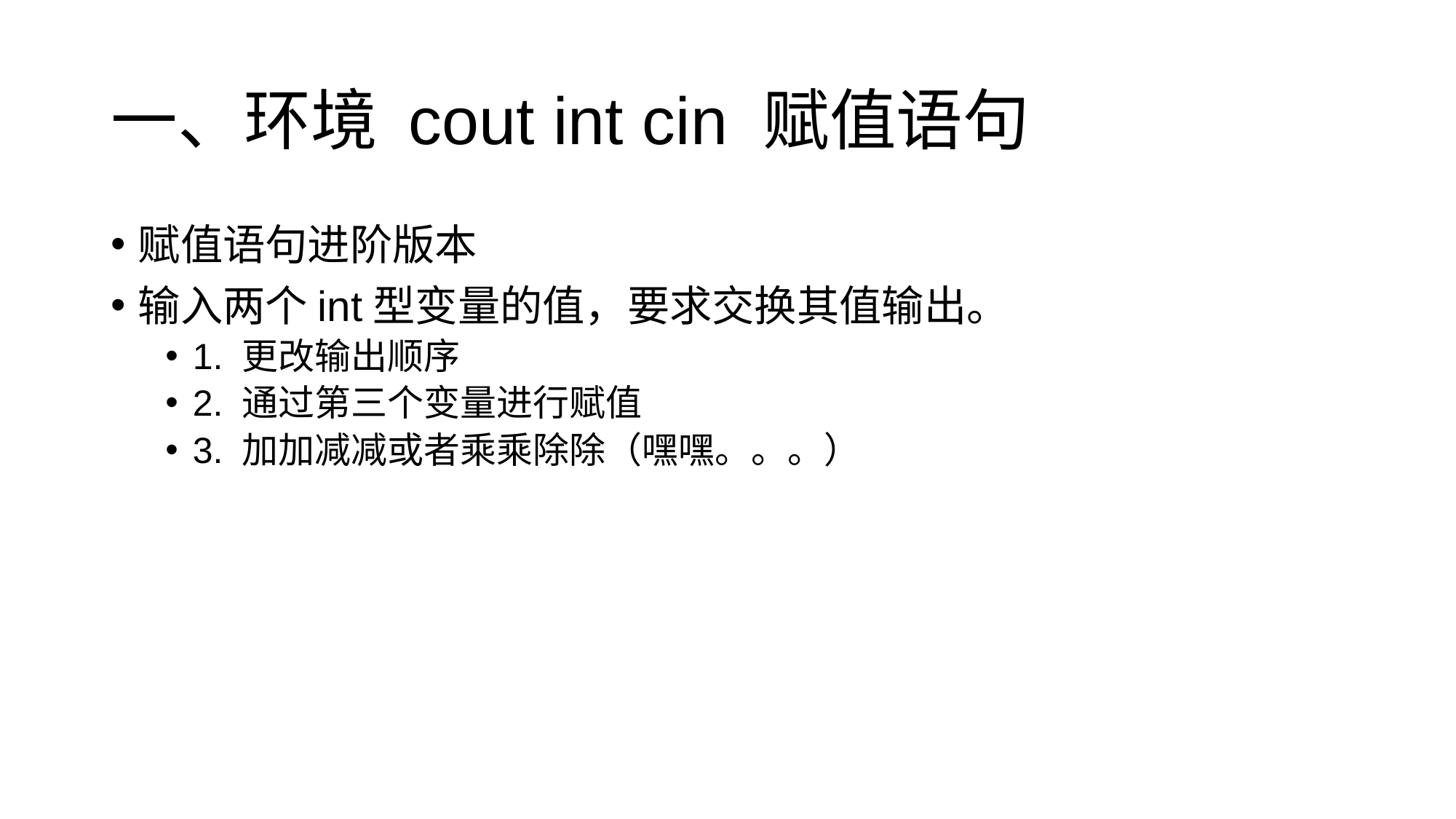

# 一、环境 cout int cin 赋值语句
赋值语句进阶版本
输入两个int型变量的值，要求交换其值输出。
1. 更改输出顺序
2. 通过第三个变量进行赋值
3. 加加减减或者乘乘除除（嘿嘿。。。）